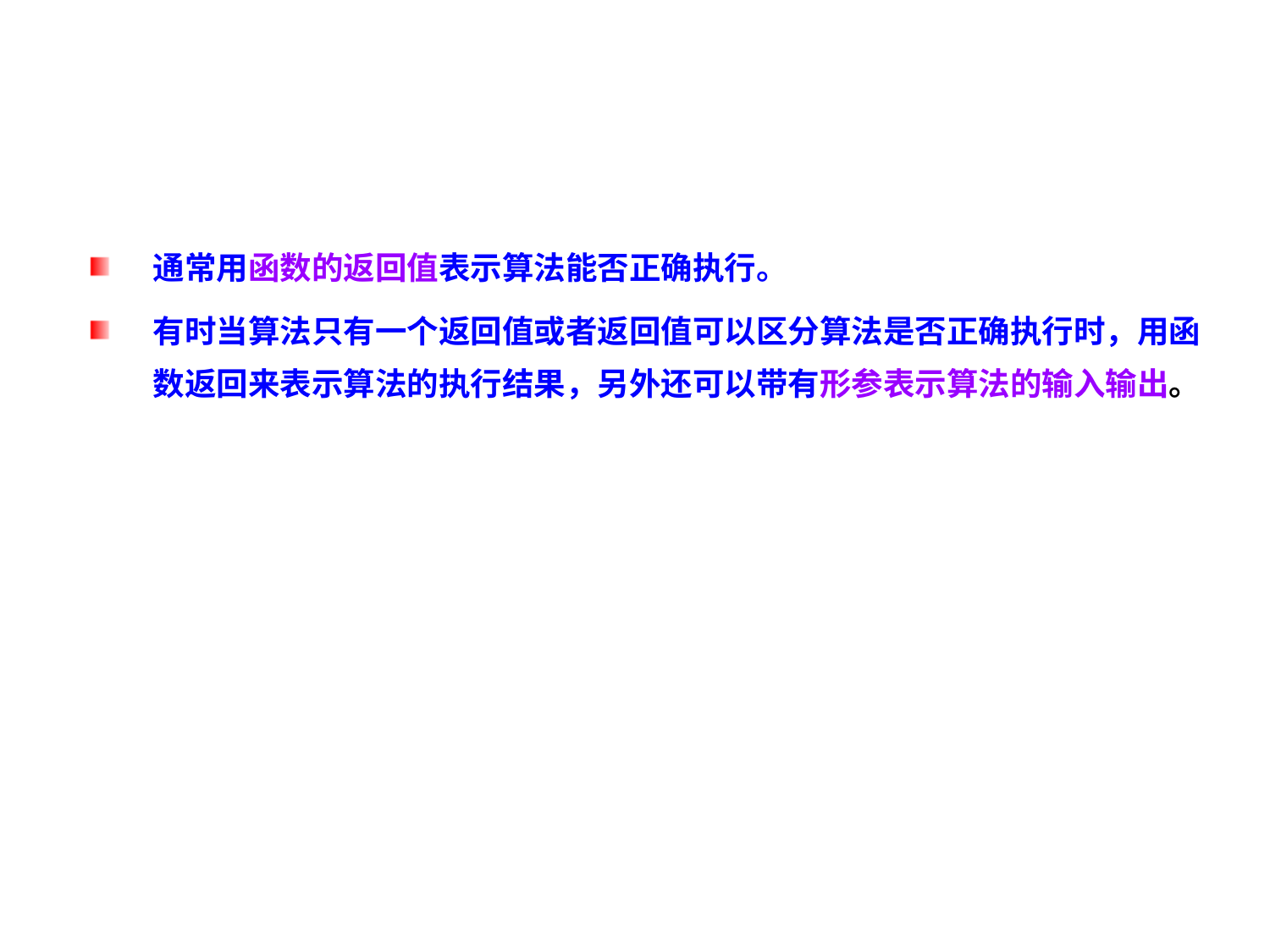

通常用函数的返回值表示算法能否正确执行。
有时当算法只有一个返回值或者返回值可以区分算法是否正确执行时，用函数返回来表示算法的执行结果，另外还可以带有形参表示算法的输入输出。